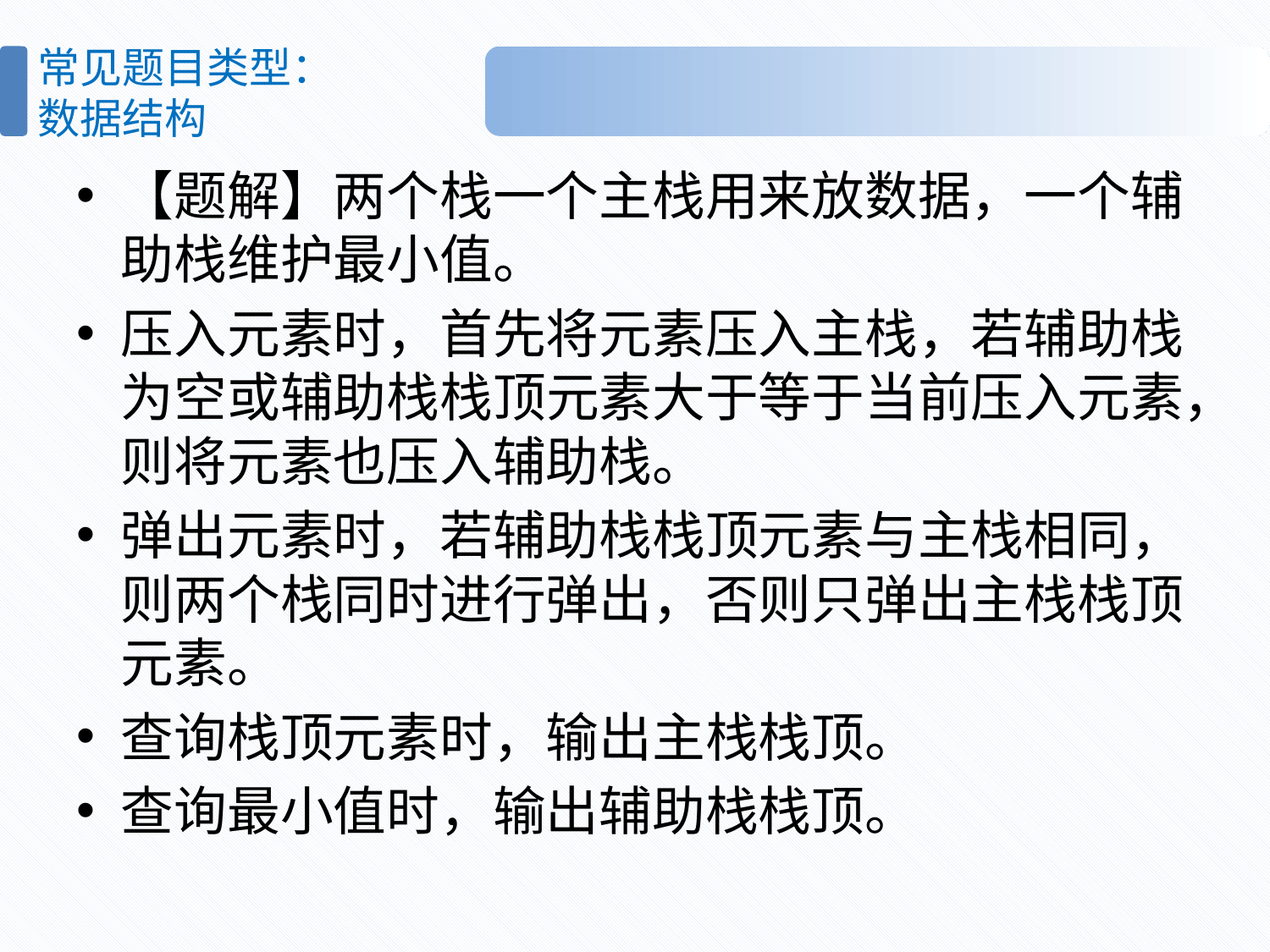

# 常见题目类型： 数据结构
【题解】两个栈一个主栈用来放数据，一个辅助栈维护最小值。
压入元素时，首先将元素压入主栈，若辅助栈为空或辅助栈栈顶元素大于等于当前压入元素，则将元素也压入辅助栈。
弹出元素时，若辅助栈栈顶元素与主栈相同，则两个栈同时进行弹出，否则只弹出主栈栈顶元素。
查询栈顶元素时，输出主栈栈顶。
查询最小值时，输出辅助栈栈顶。